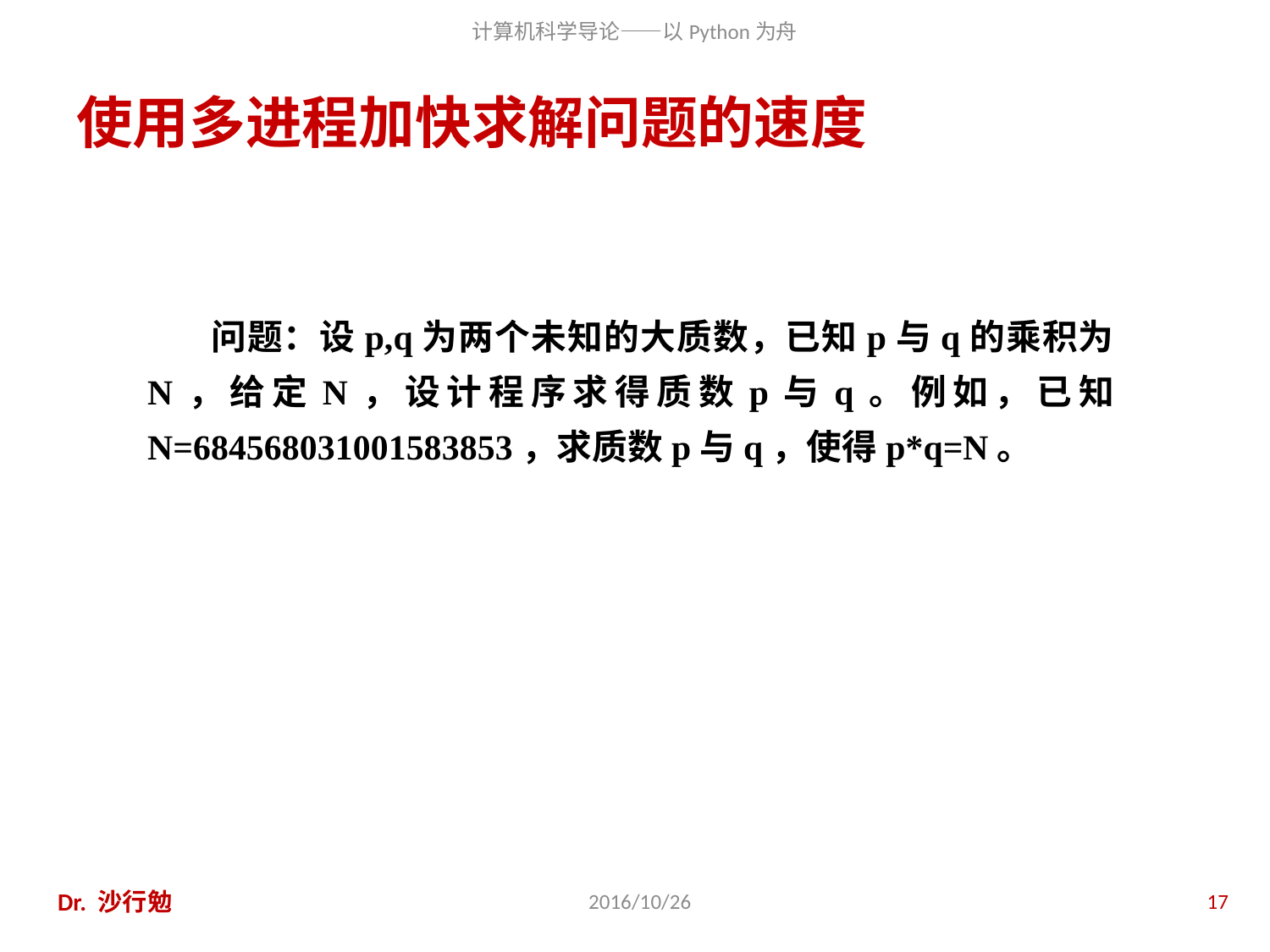

# 使用多进程加快求解问题的速度
问题：设p,q为两个未知的大质数，已知p与q的乘积为N，给定N，设计程序求得质数p与q。例如，已知N=684568031001583853，求质数p与q，使得p*q=N。
Dr. 沙行勉
2016/10/26
17